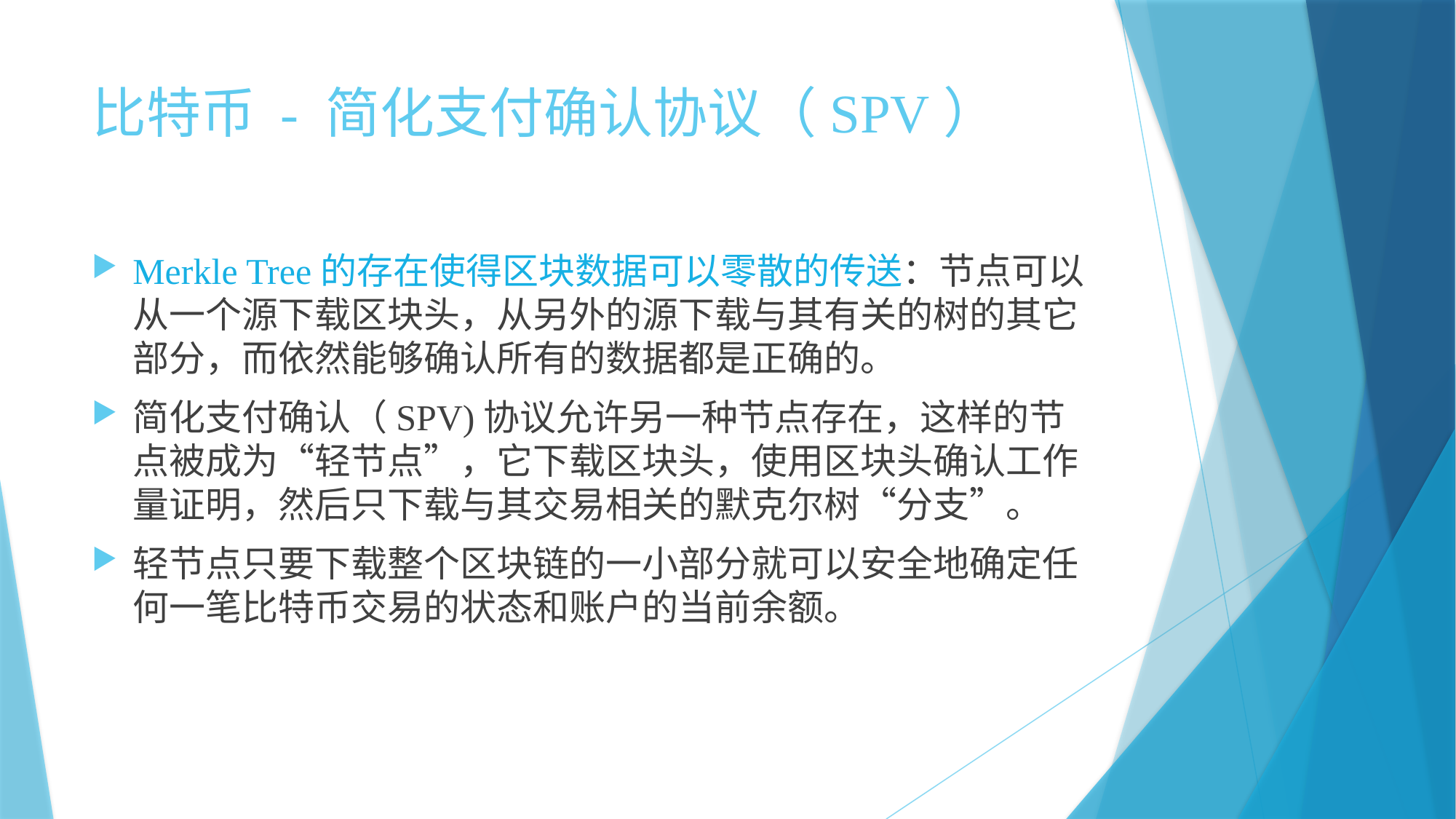

# 比特币 - 简化支付确认协议（SPV）
Merkle Tree的存在使得区块数据可以零散的传送：节点可以从一个源下载区块头，从另外的源下载与其有关的树的其它部分，而依然能够确认所有的数据都是正确的。
简化支付确认（SPV)协议允许另一种节点存在，这样的节点被成为“轻节点”，它下载区块头，使用区块头确认工作量证明，然后只下载与其交易相关的默克尔树“分支”。
轻节点只要下载整个区块链的一小部分就可以安全地确定任何一笔比特币交易的状态和账户的当前余额。